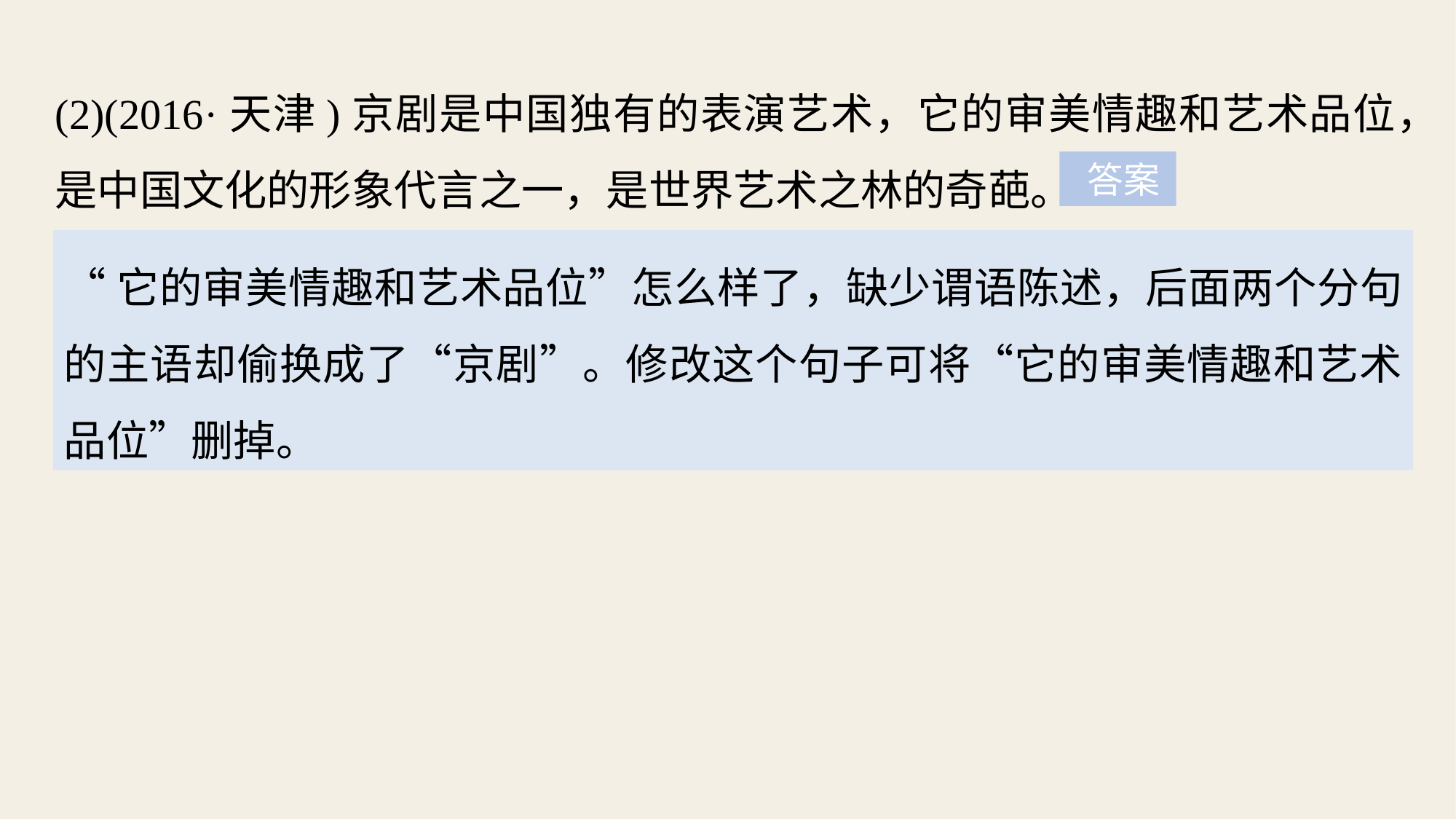

(2)(2016·天津)京剧是中国独有的表演艺术，它的审美情趣和艺术品位，是中国文化的形象代言之一，是世界艺术之林的奇葩。
 答案
“它的审美情趣和艺术品位”怎么样了，缺少谓语陈述，后面两个分句的主语却偷换成了“京剧”。修改这个句子可将“它的审美情趣和艺术品位”删掉。